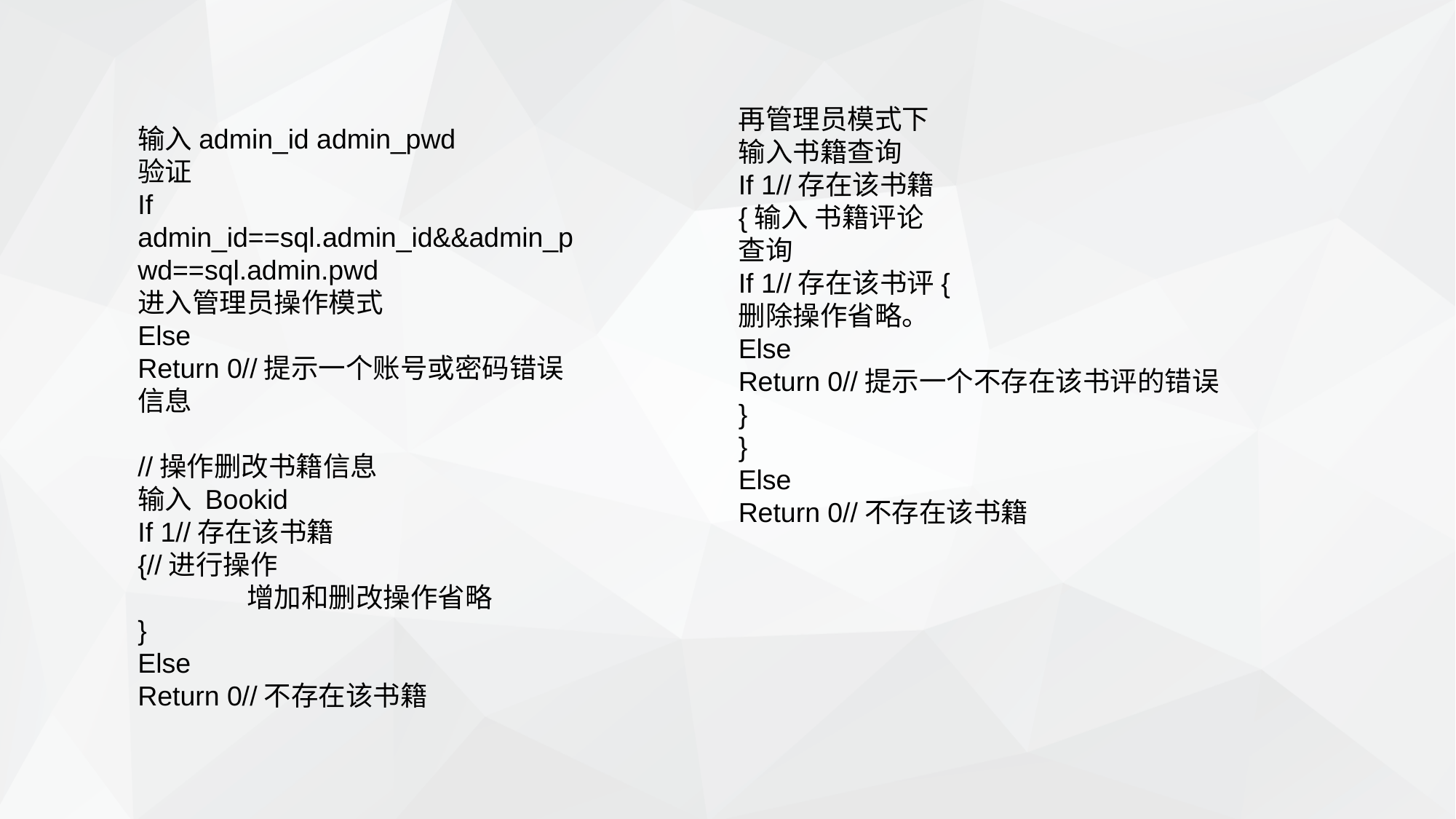

再管理员模式下
输入书籍查询
If 1//存在该书籍
{输入 书籍评论
查询
If 1//存在该书评{
删除操作省略。
Else
Return 0//提示一个不存在该书评的错误
}
}
Else
Return 0//不存在该书籍
输入admin_id admin_pwd
验证
If admin_id==sql.admin_id&&admin_pwd==sql.admin.pwd
进入管理员操作模式
Else
Return 0//提示一个账号或密码错误信息

//操作删改书籍信息
输入 Bookid
If 1//存在该书籍
{//进行操作
	增加和删改操作省略
}
Else
Return 0//不存在该书籍